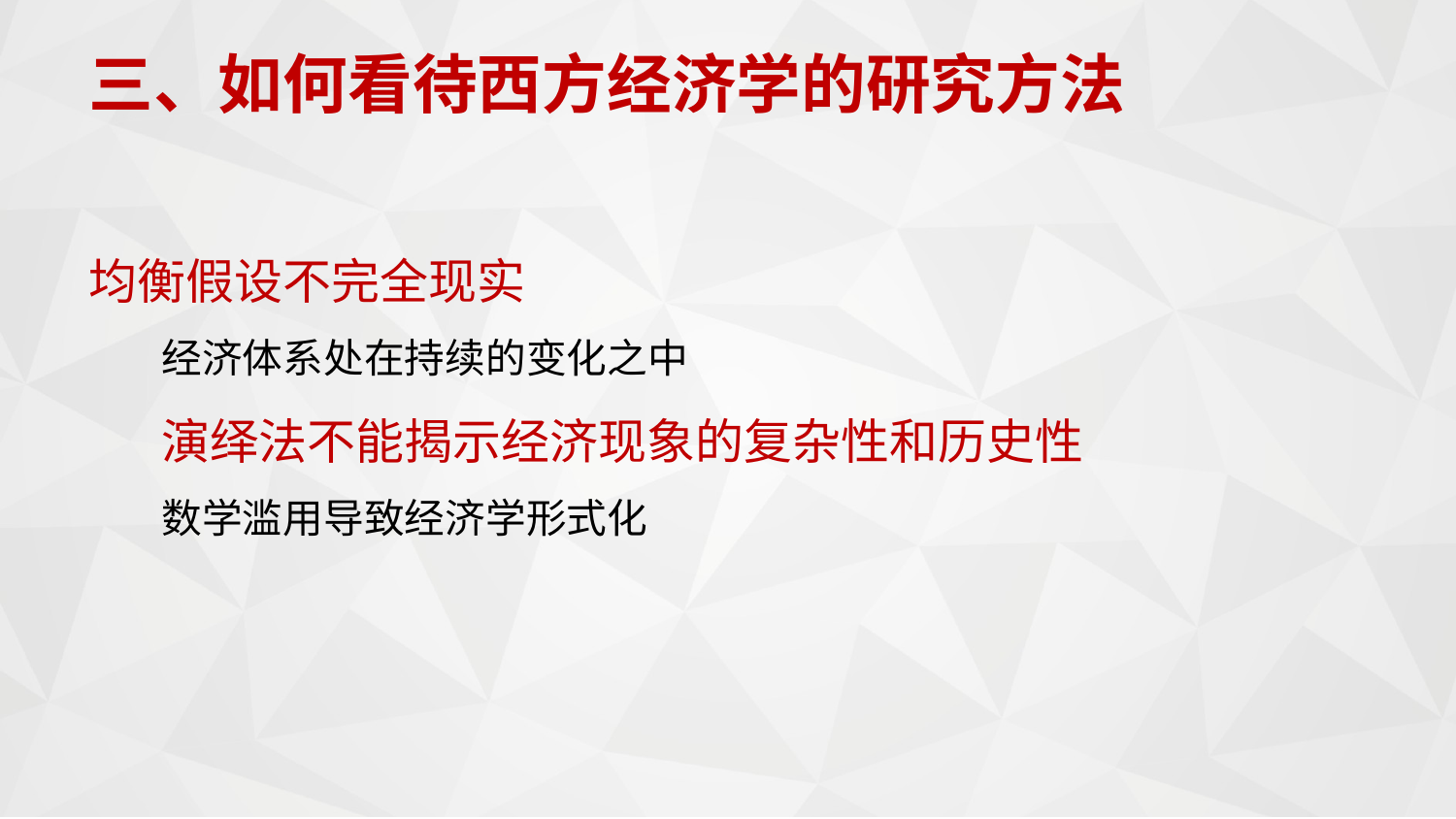

三、如何看待西方经济学的研究方法
均衡假设不完全现实
经济体系处在持续的变化之中
演绎法不能揭示经济现象的复杂性和历史性
数学滥用导致经济学形式化